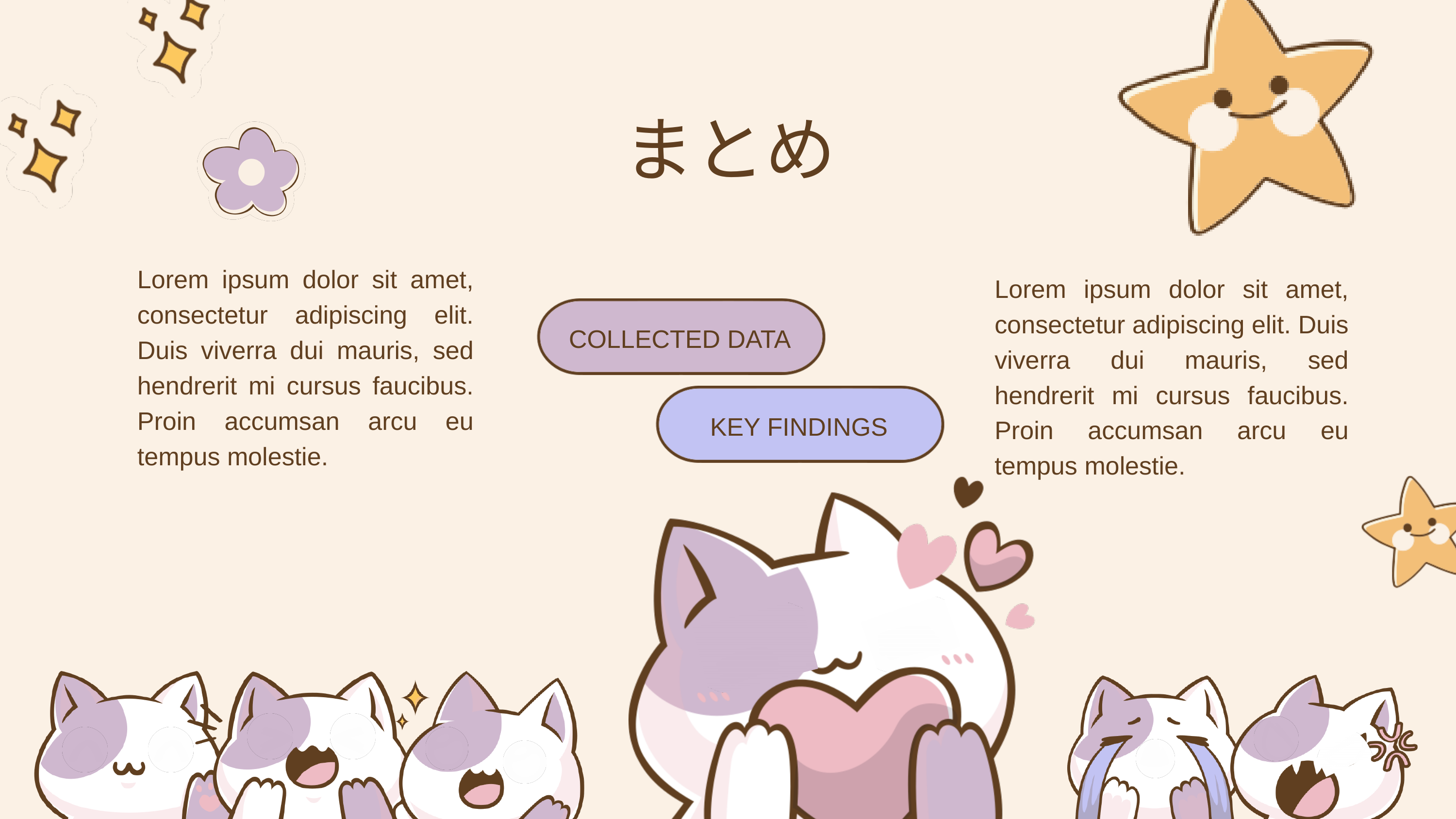

まとめ

Lorem ipsum dolor sit amet, consectetur adipiscing elit. Duis viverra dui mauris, sed hendrerit mi cursus faucibus. Proin accumsan arcu eu tempus molestie.
Lorem ipsum dolor sit amet, consectetur adipiscing elit. Duis viverra dui mauris, sed hendrerit mi cursus faucibus. Proin accumsan arcu eu tempus molestie.

COLLECTED DATA

KEY FINDINGS